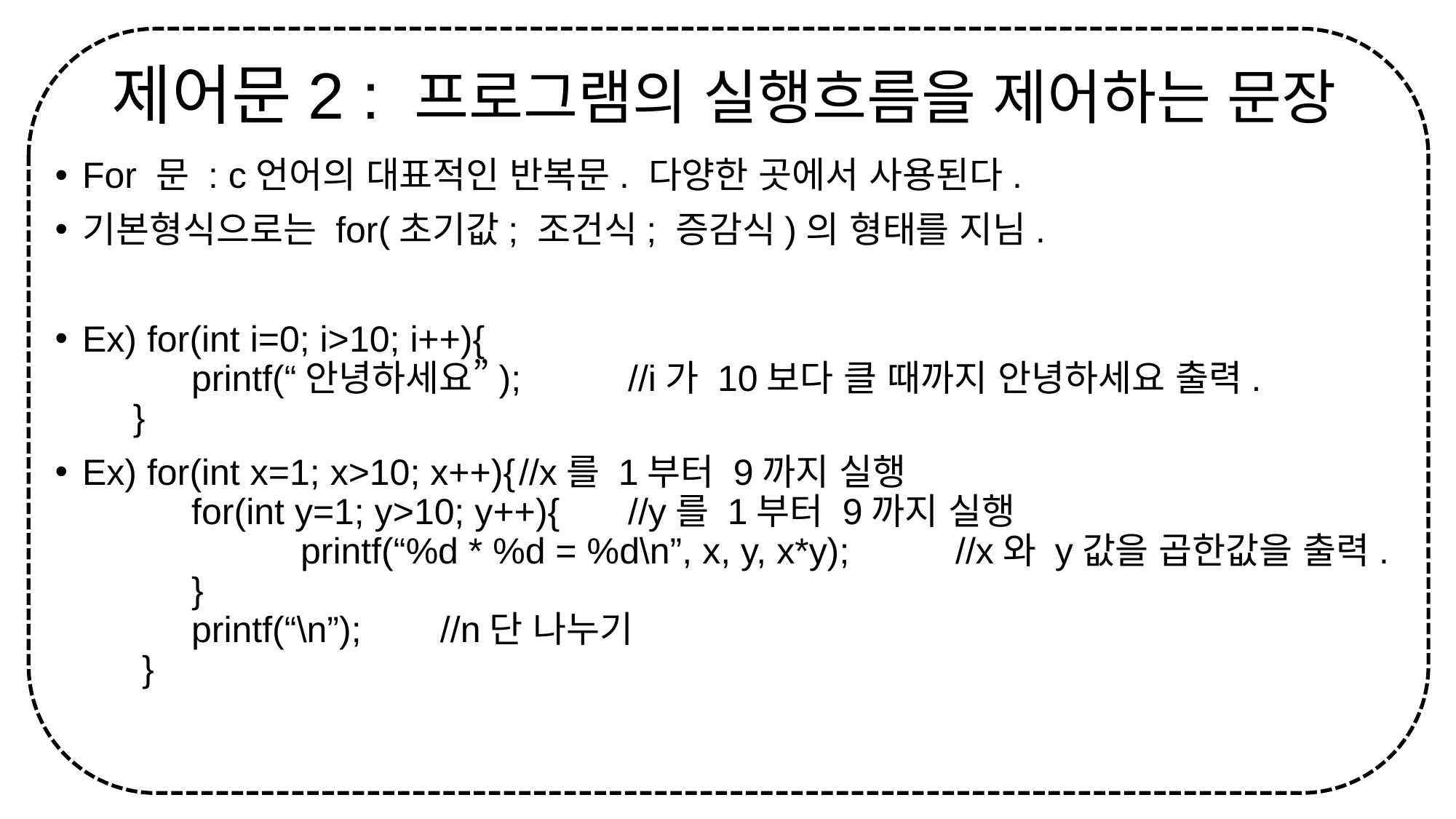

# 제어문2 : 프로그램의 실행흐름을 제어하는 문장
For 문 : c언어의 대표적인 반복문. 다양한 곳에서 사용된다.
기본형식으로는 for(초기값; 조건식; 증감식)의 형태를 지님.

Ex) for(int i=0; i>10; i++){
	printf(“안녕하세요”);	//i가 10보다 클 때까지 안녕하세요 출력.
     }
Ex) for(int x=1; x>10; x++){	//x를 1부터 9까지 실행
	for(int y=1; y>10; y++){	//y를 1부터 9까지 실행
		printf(“%d * %d = %d\n”, x, y, x*y);	//x와 y값을 곱한값을 출력.
	}
	printf(“\n”);	   //n단 나누기
     }